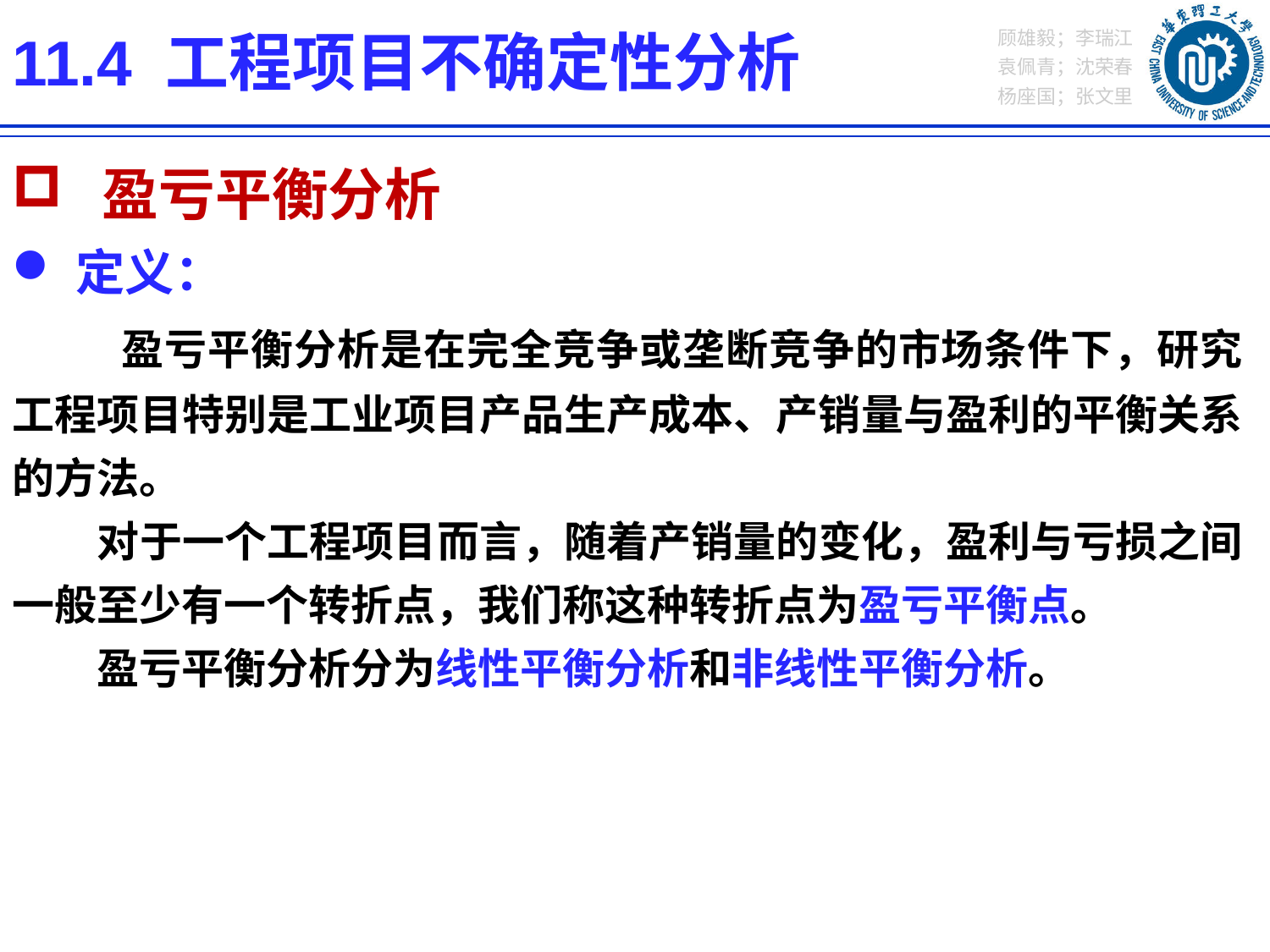

11.4 工程项目不确定性分析
 盈亏平衡分析
定义：
        盈亏平衡分析是在完全竞争或垄断竞争的市场条件下，研究工程项目特别是工业项目产品生产成本、产销量与盈利的平衡关系的方法。
　　对于一个工程项目而言，随着产销量的变化，盈利与亏损之间一般至少有一个转折点，我们称这种转折点为盈亏平衡点。
　　盈亏平衡分析分为线性平衡分析和非线性平衡分析。